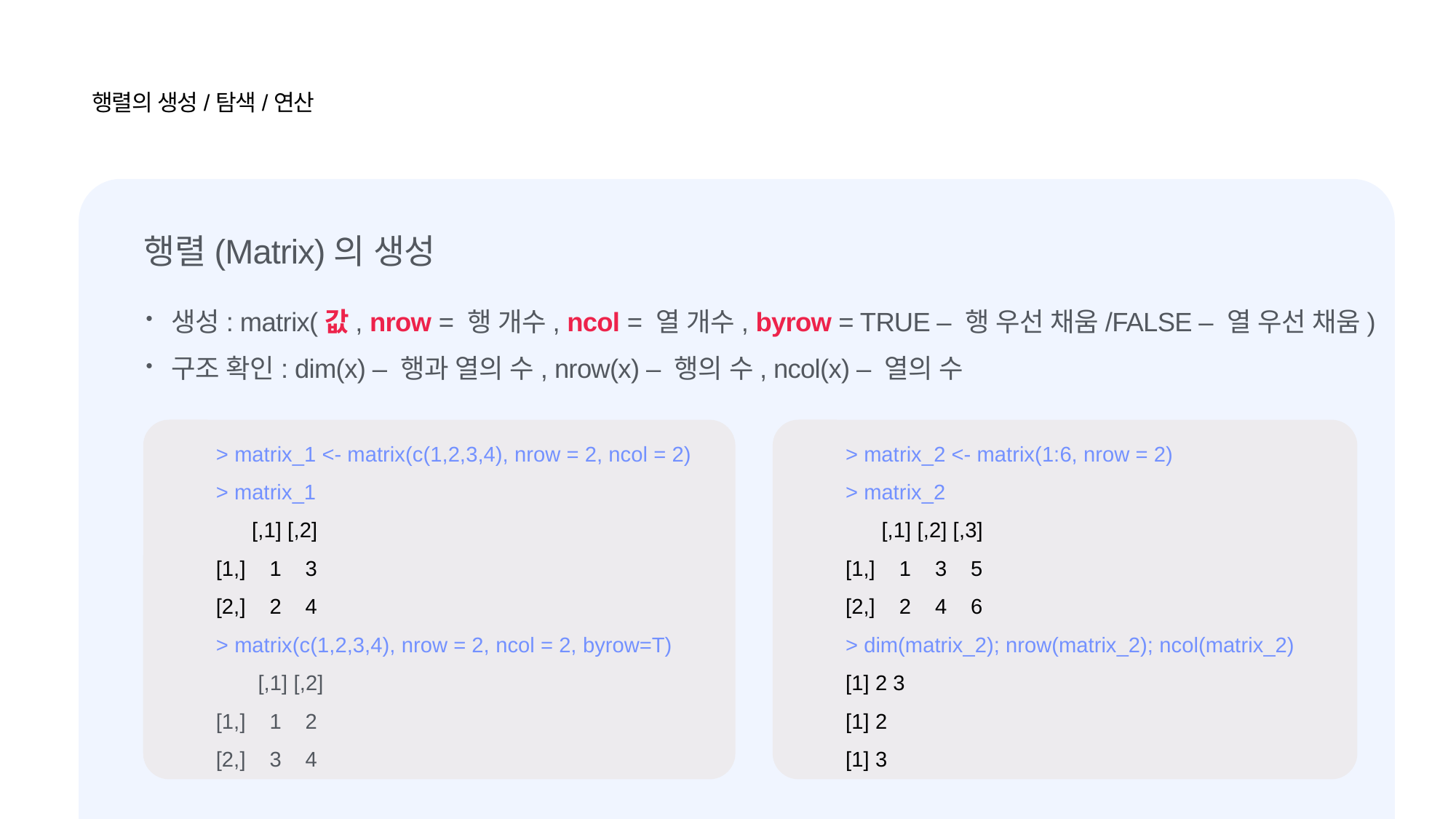

행렬의 생성/탐색/연산

행렬(Matrix)의 생성
생성: matrix(값, nrow = 행 개수, ncol = 열 개수, byrow = TRUE – 행 우선 채움/FALSE – 열 우선 채움)
구조 확인: dim(x) – 행과 열의 수, nrow(x) – 행의 수, ncol(x) – 열의 수
> matrix_1 <- matrix(c(1,2,3,4), nrow = 2, ncol = 2)
> matrix_1
      [,1] [,2]
[1,]    1    3
[2,]    2    4
> matrix(c(1,2,3,4), nrow = 2, ncol = 2, byrow=T)
       [,1] [,2]
[1,]    1    2
[2,]    3    4
> matrix_2 <- matrix(1:6, nrow = 2)
> matrix_2
      [,1] [,2] [,3]
[1,]    1    3    5
[2,]    2    4    6
> dim(matrix_2); nrow(matrix_2); ncol(matrix_2)
[1] 2 3
[1] 2
[1] 3